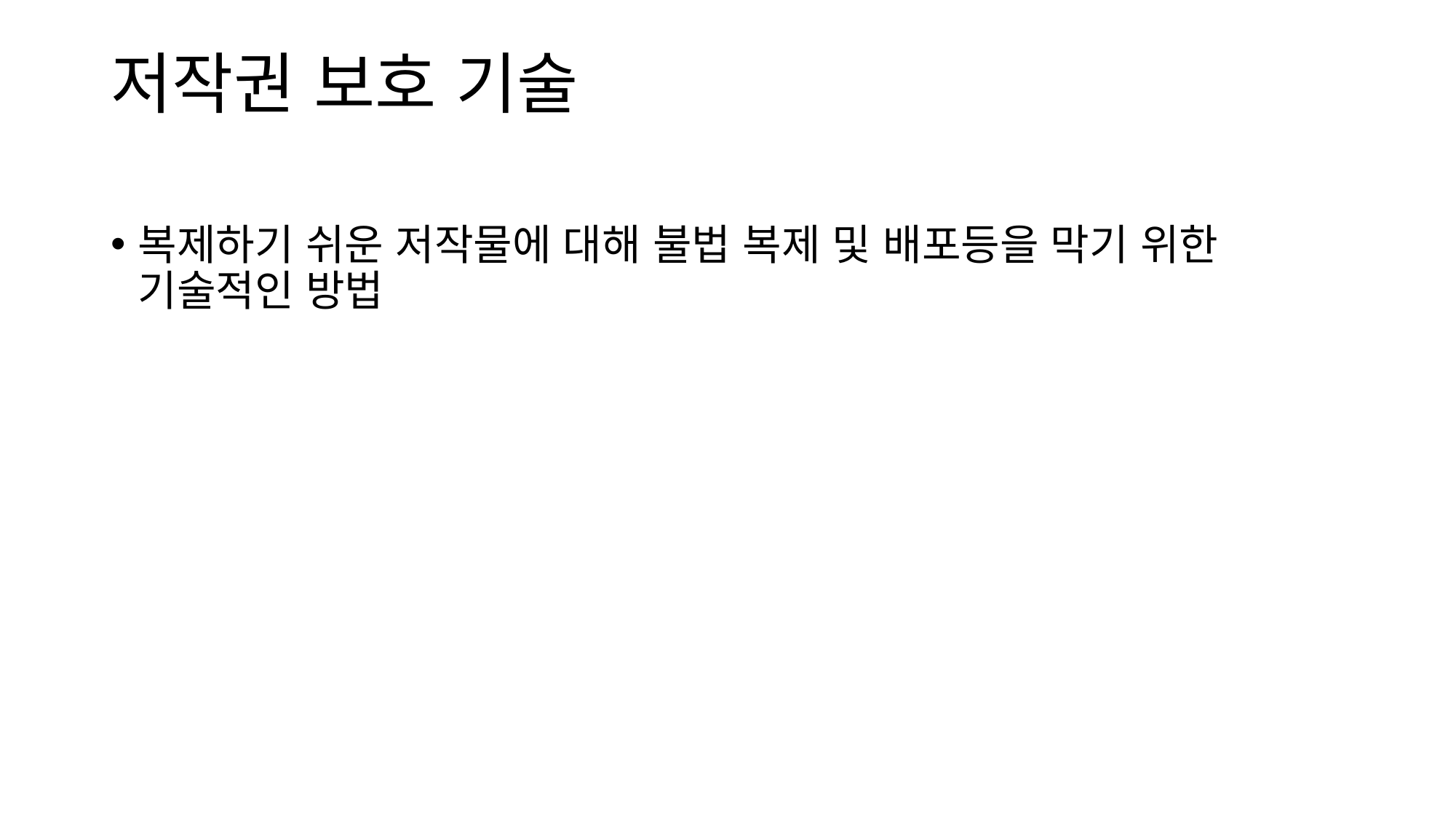

# 저작권 보호 기술

복제하기 쉬운 저작물에 대해 불법 복제 및 배포등을 막기 위한 기술적인 방법